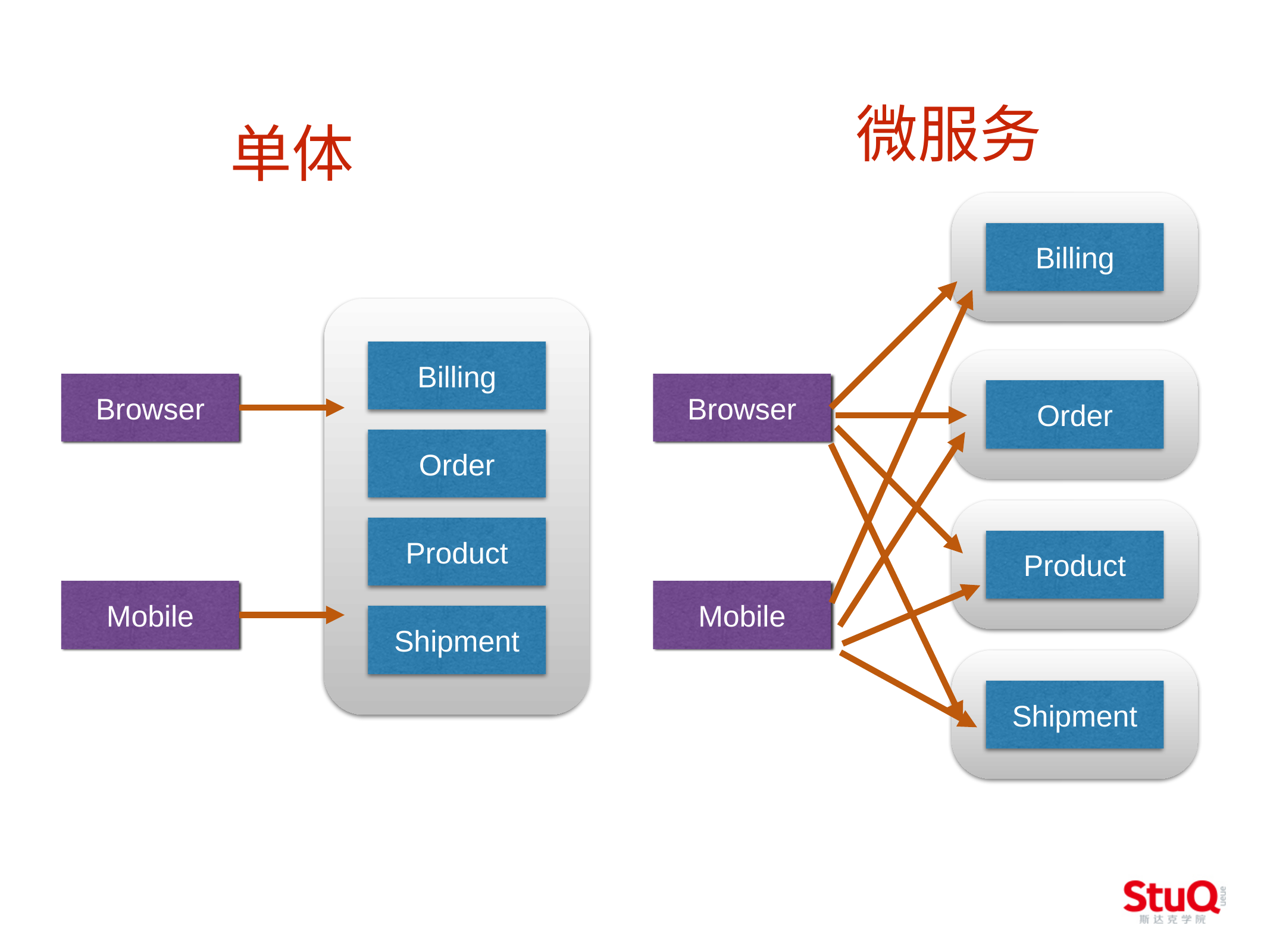

微服务
单体

Billing

Billing

Browser
Browser
Order

Order

Product
Product
Mobile
Mobile

Shipment

Shipment